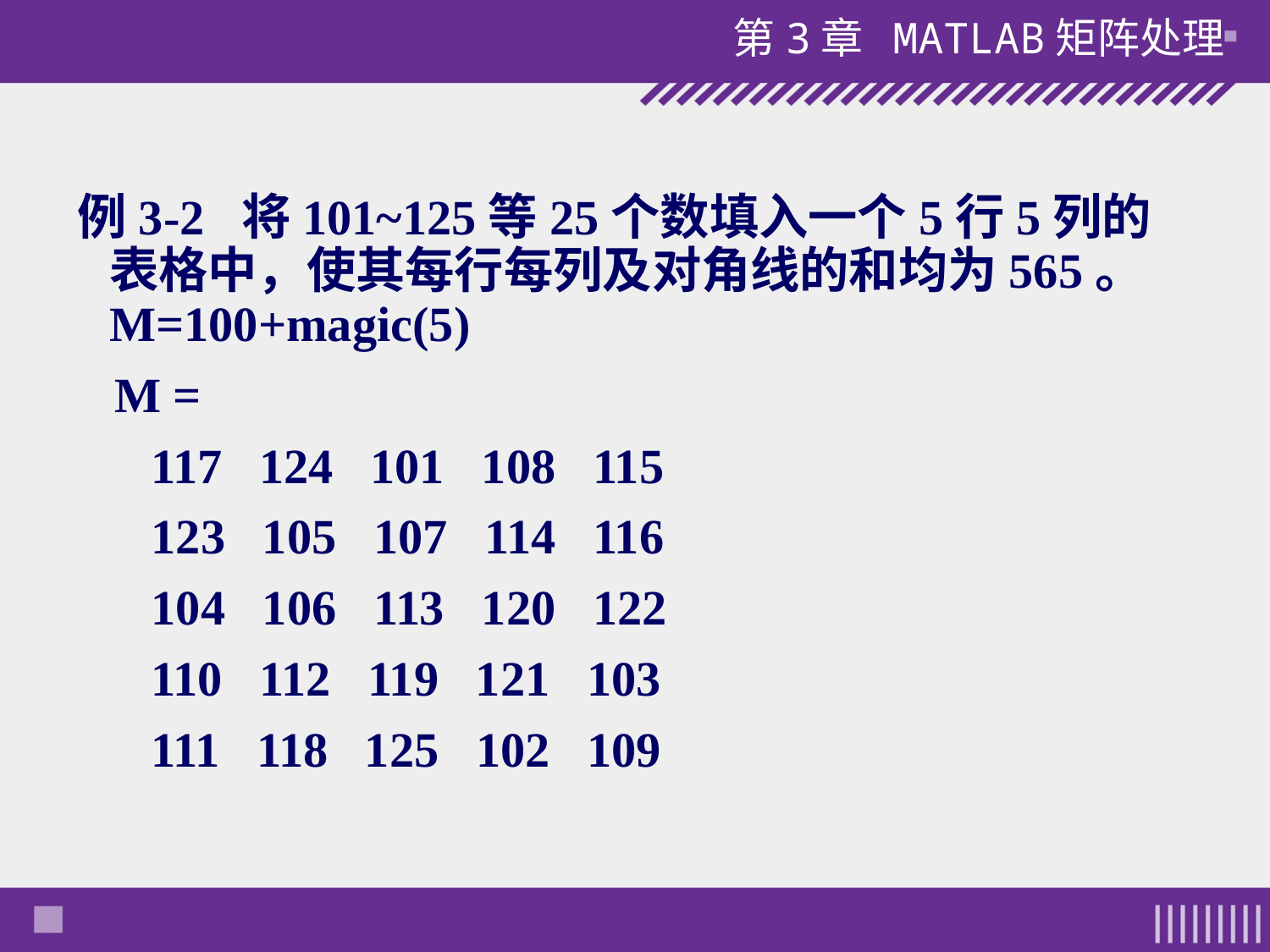

例3-2  将101~125等25个数填入一个5行5列的表格中，使其每行每列及对角线的和均为565。
M=100+magic(5)
   M =
      117   124   101   108   115
      123   105   107   114   116
      104   106   113   120   122
      110   112   119   121   103
      111   118   125   102   109